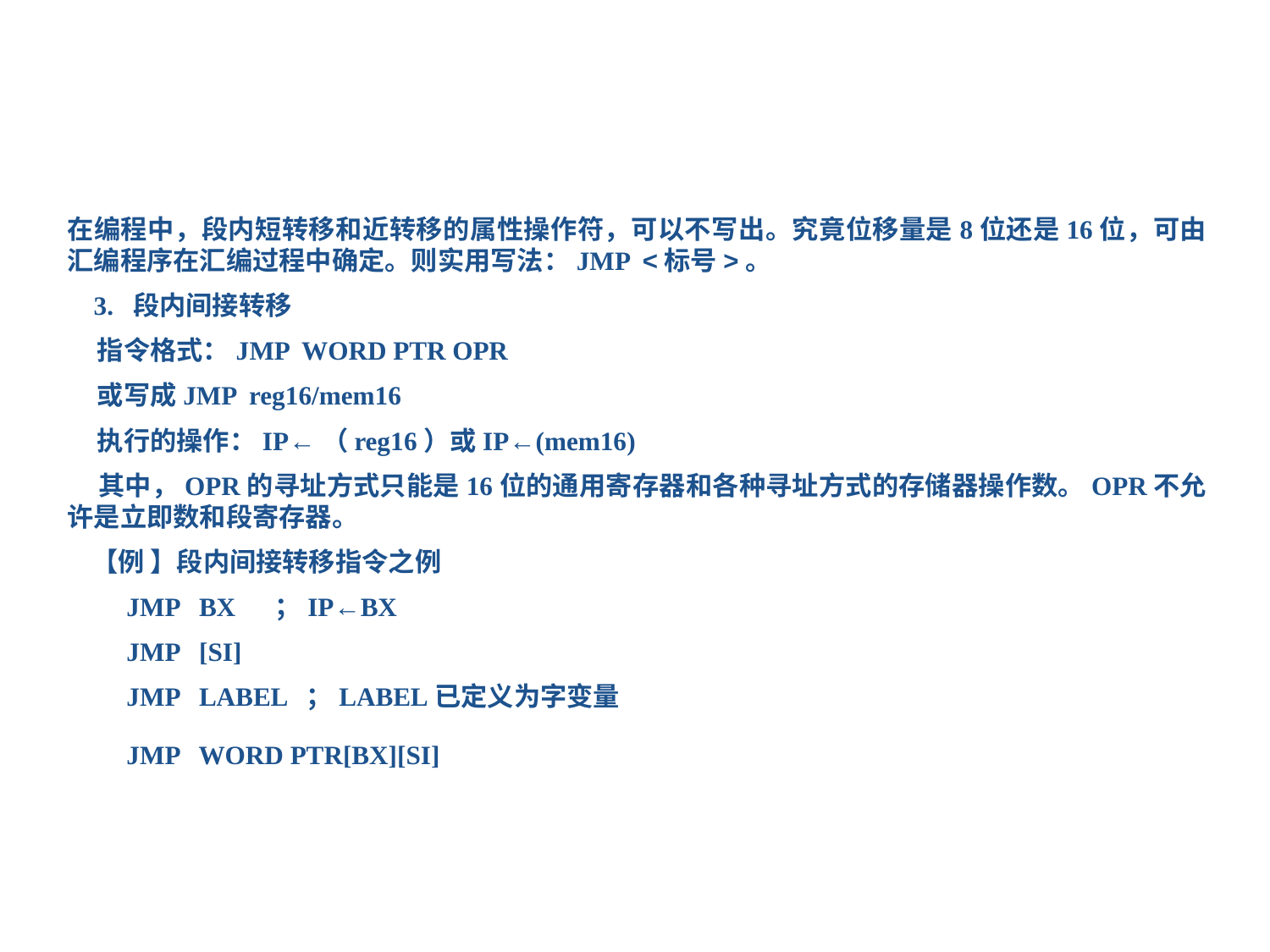

在编程中，段内短转移和近转移的属性操作符，可以不写出。究竟位移量是8位还是16位，可由汇编程序在汇编过程中确定。则实用写法：JMP  <标号>。
    3.  段内间接转移
    指令格式：JMP  WORD PTR OPR
    或写成JMP  reg16/mem16
    执行的操作：IP←（reg16）或IP←(mem16)
    其中，OPR的寻址方式只能是16位的通用寄存器和各种寻址方式的存储器操作数。OPR不允许是立即数和段寄存器。
   【例 】段内间接转移指令之例
         JMP   BX     ；IP←BX
         JMP   [SI]
         JMP   LABEL  ；LABEL已定义为字变量
         JMP   WORD PTR[BX][SI]